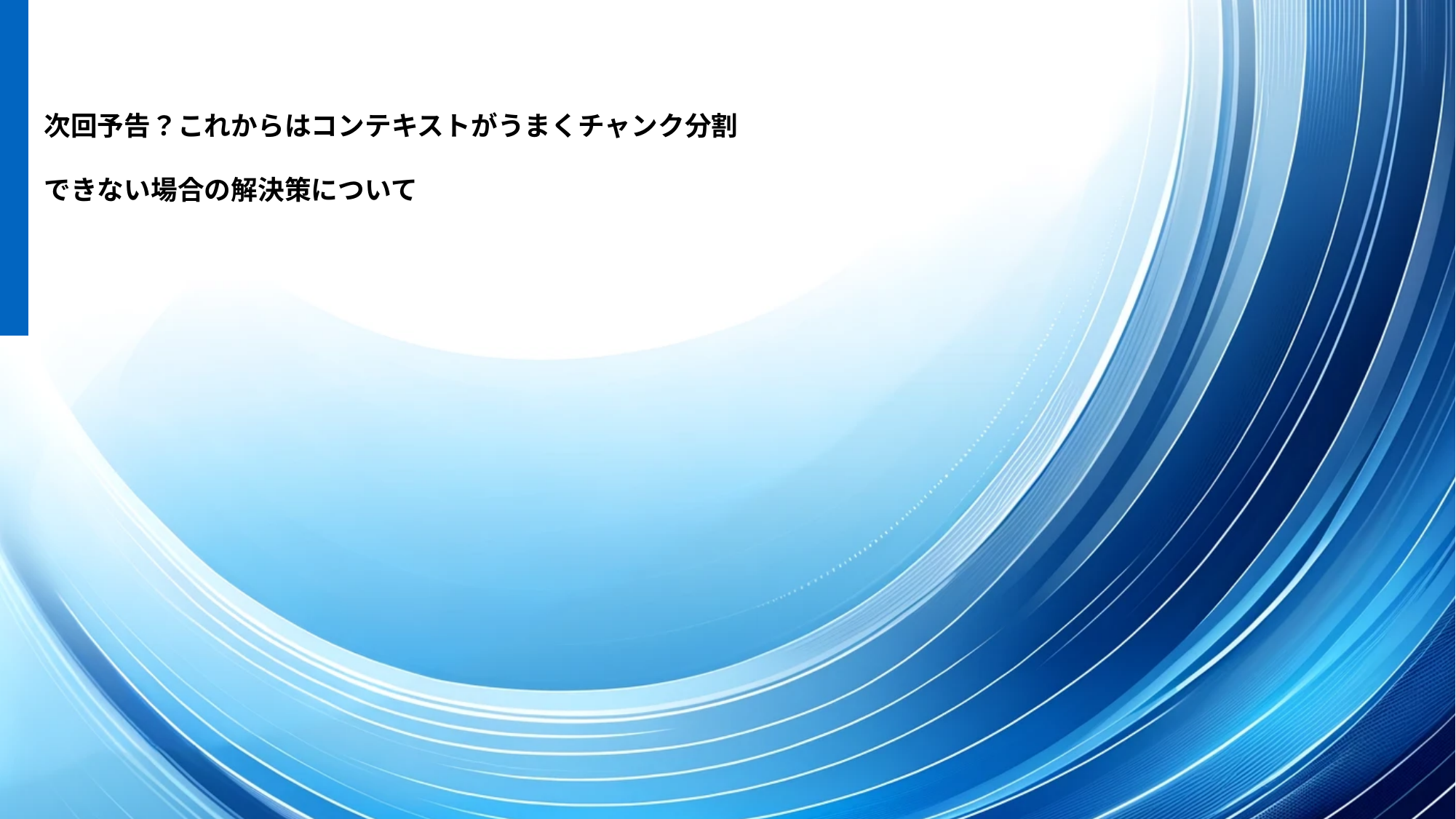

# 次回予告？これからはコンテキストがうまくチャンク分割 できない場合の解決策について